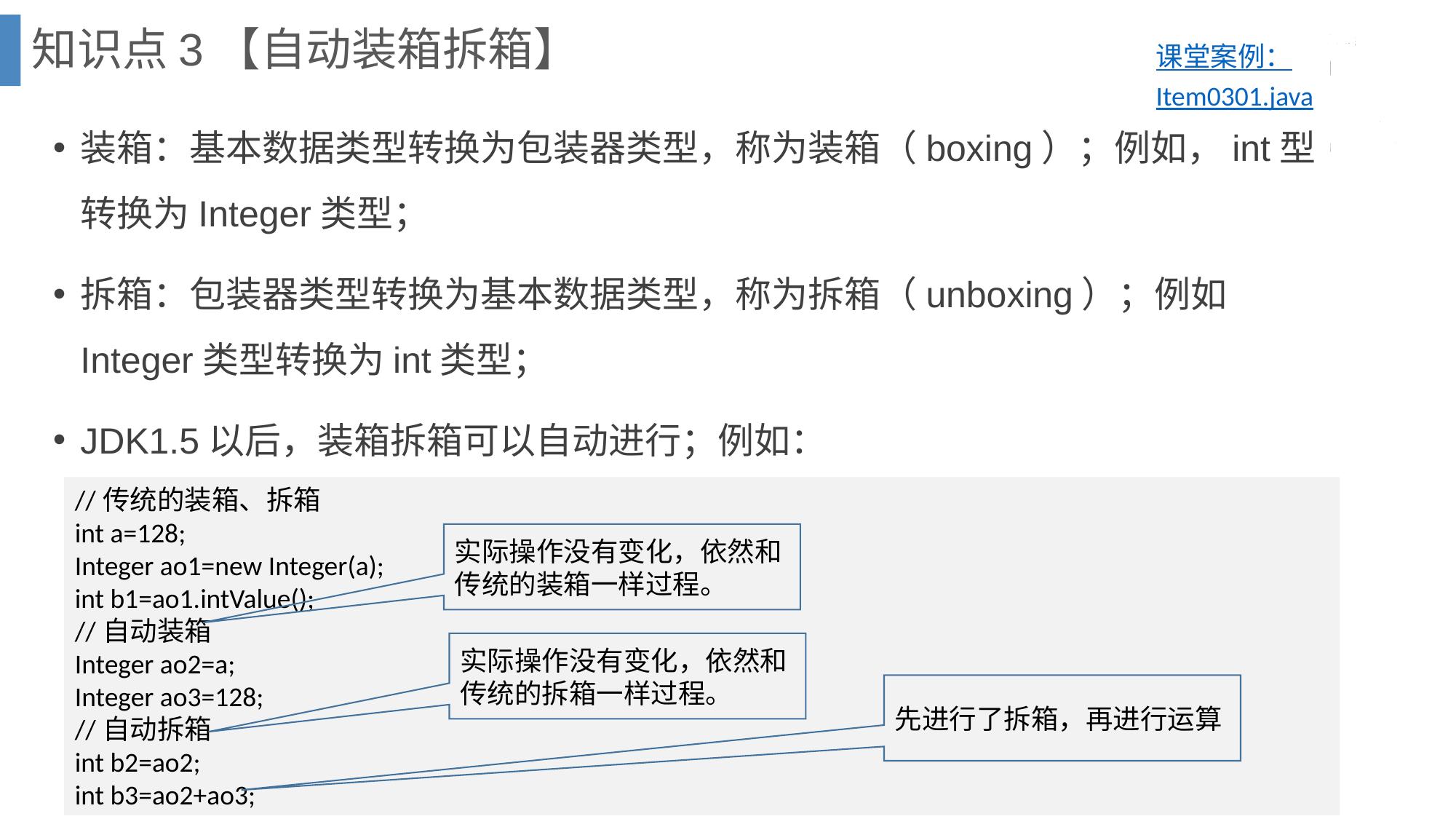

知识点3【自动装箱拆箱】
课堂案例：Item0301.java
装箱：基本数据类型转换为包装器类型，称为装箱（boxing）；例如，int型转换为Integer类型；
拆箱：包装器类型转换为基本数据类型，称为拆箱（unboxing）；例如Integer类型转换为int类型；
JDK1.5以后，装箱拆箱可以自动进行；例如：

//传统的装箱、拆箱
int a=128;
Integer ao1=new Integer(a);
int b1=ao1.intValue();
//自动装箱
Integer ao2=a;
Integer ao3=128;
//自动拆箱
int b2=ao2;
int b3=ao2+ao3;
实际操作没有变化，依然和传统的装箱一样过程。
实际操作没有变化，依然和传统的拆箱一样过程。
先进行了拆箱，再进行运算